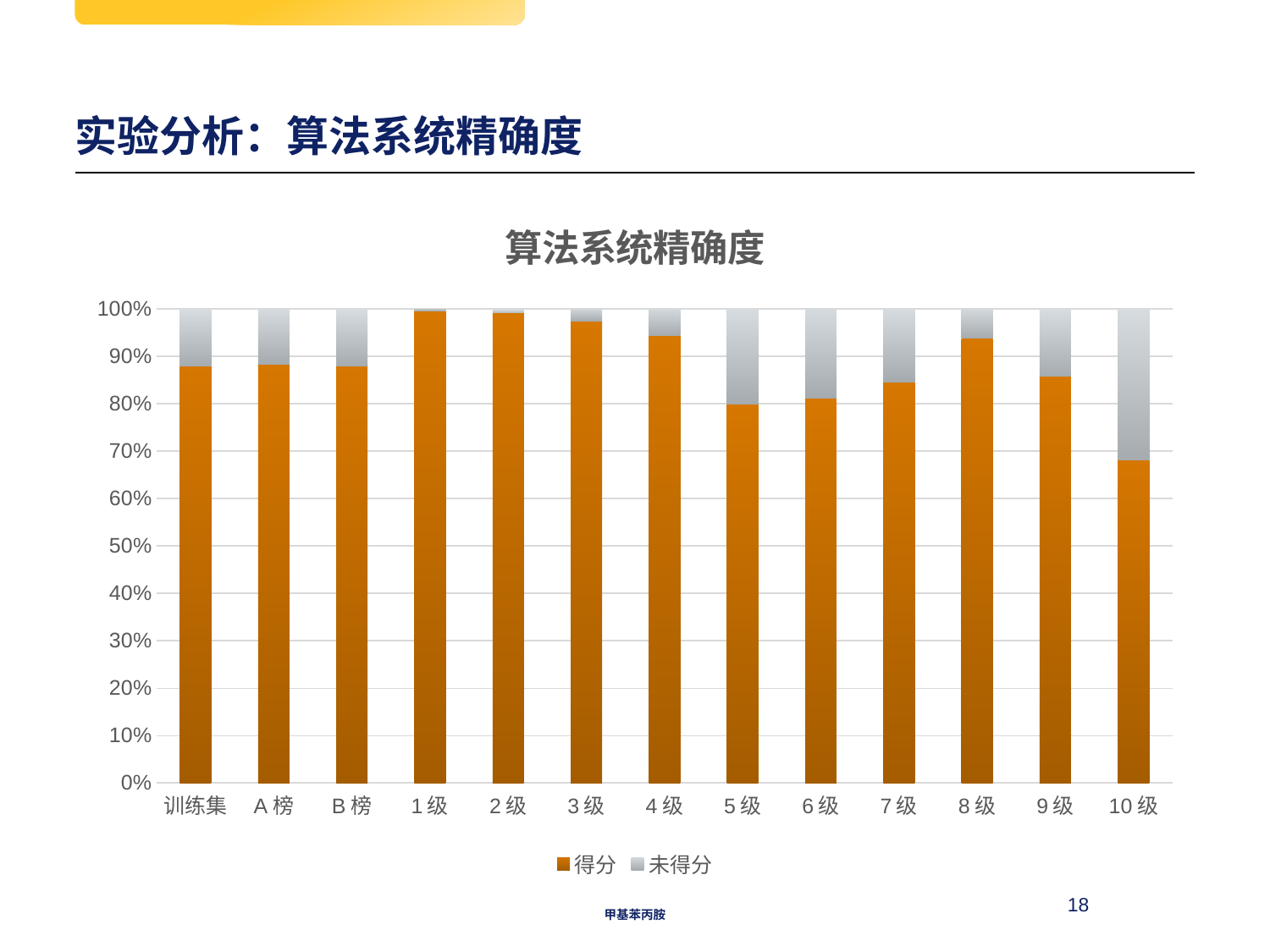

# 实验分析：算法系统精确度

### Chart: 算法系统精确度

| Category | 得分 | 未得分 |
|---|---|---|
| 训练集 | 4753.4 | 646.6 |
| A榜 | 4770.8 | 629.2 |
| B榜 | 4755.6 | 644.4 |
| 1级 | 498.0 | 2.0 |
| 2级 | 496.0 | 4.0 |
| 3级 | 487.0 | 13.0 |
| 4级 | 472.0 | 28.0 |
| 5级 | 400.0 | 100.0 |
| 6级 | 406.0 | 94.0 |
| 7级 | 507.6 | 92.4 |
| 8级 | 562.8 | 37.2 |
| 9级 | 514.8 | 85.2 |
| 10级 | 409.2 | 190.8 |